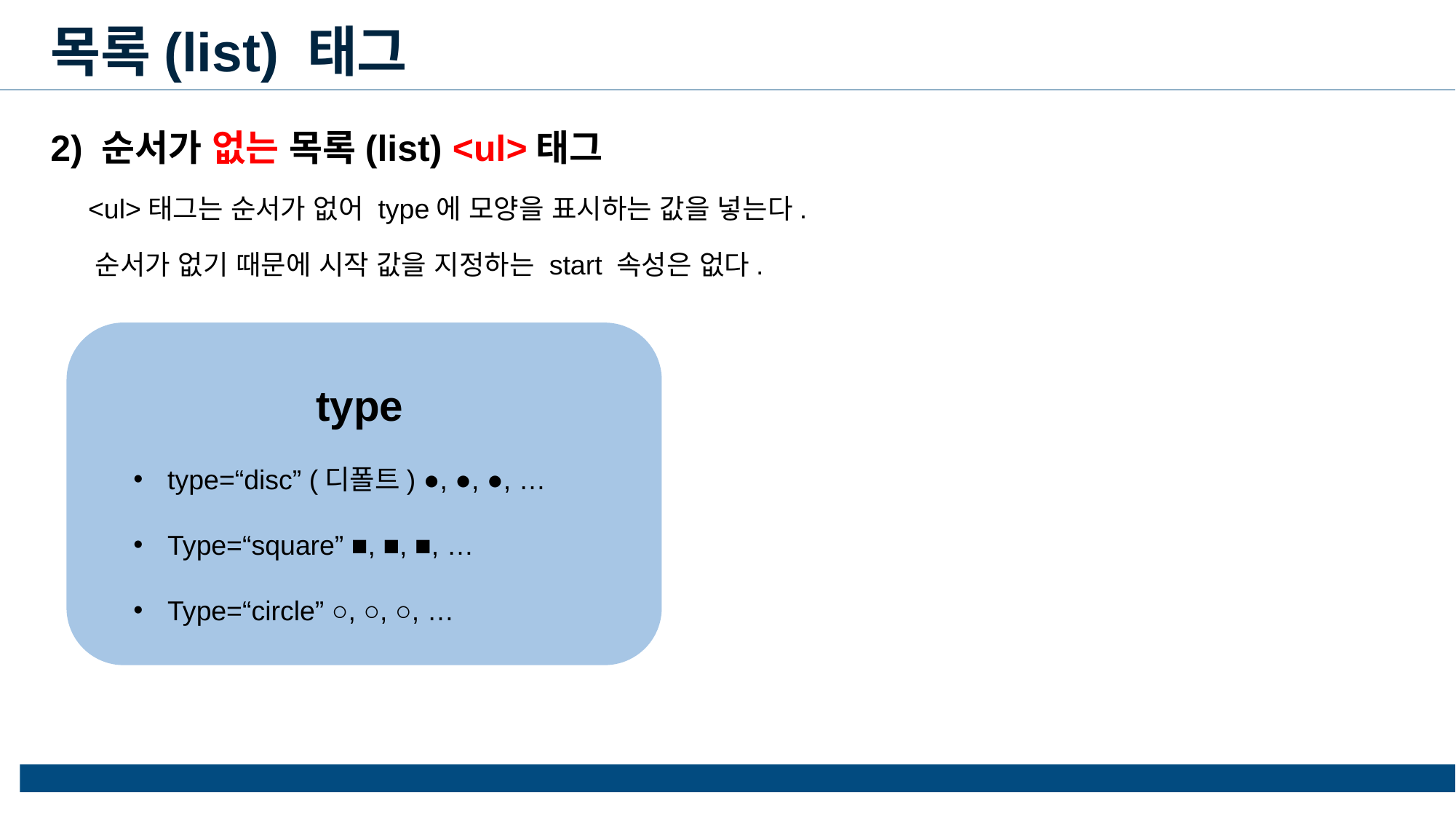

목록(list) 태그
2) 순서가 없는 목록(list) <ul>태그
      <ul>태그는 순서가 없어 type에 모양을 표시하는 값을 넣는다.
     순서가 없기 때문에 시작 값을 지정하는 start 속성은 없다.

type
type=“disc” (디폴트) ●, ●, ●, …
Type=“square” ■, ■, ■, …
Type=“circle” ○, ○, ○, …